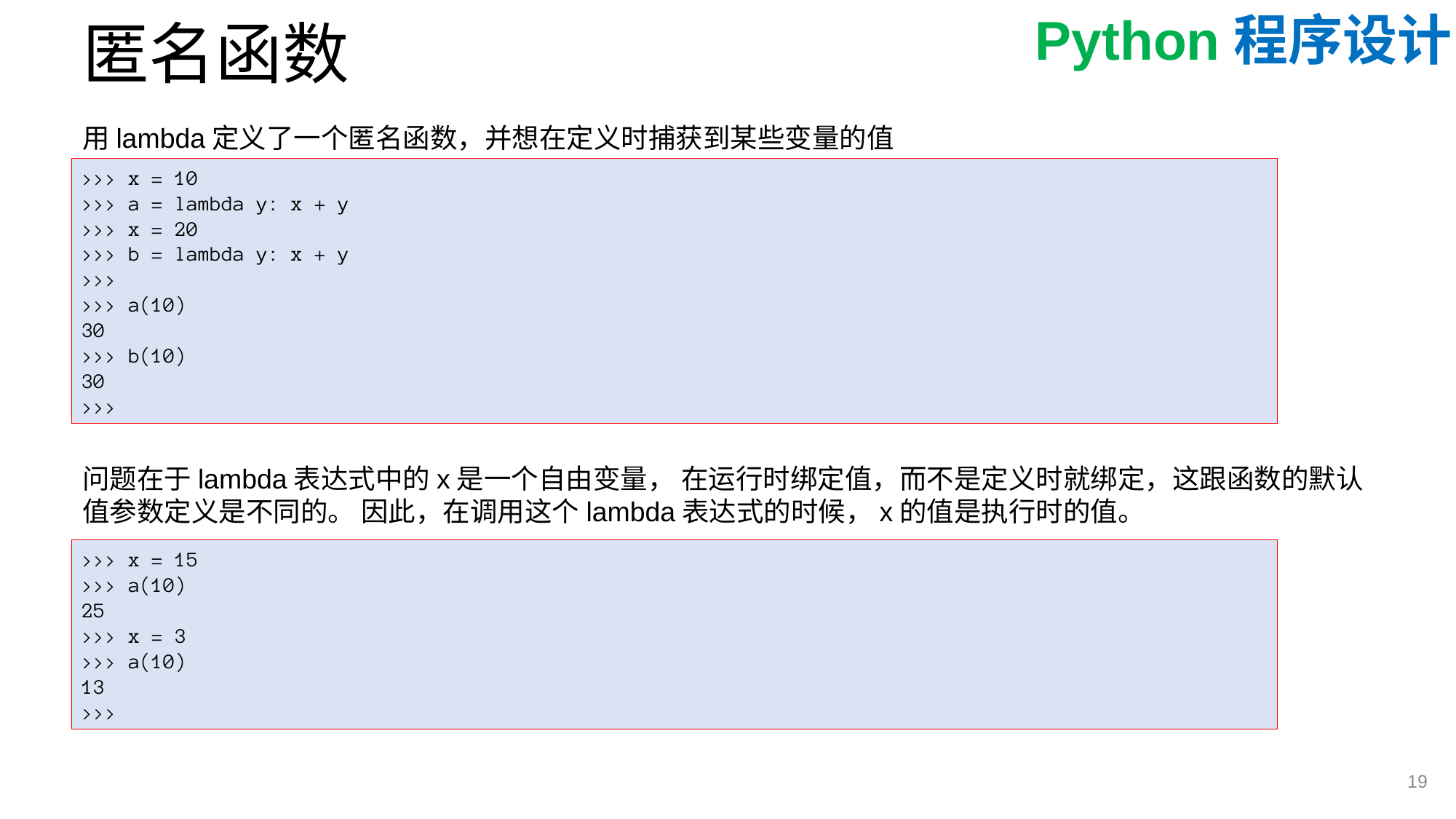

# 匿名函数
用lambda定义了一个匿名函数，并想在定义时捕获到某些变量的值
>>> x = 10
>>> a = lambda y: x + y
>>> x = 20
>>> b = lambda y: x + y
>>>
>>> a(10)
30
>>> b(10)
30
>>>
问题在于lambda表达式中的x是一个自由变量， 在运行时绑定值，而不是定义时就绑定，这跟函数的默认值参数定义是不同的。 因此，在调用这个lambda表达式的时候，x的值是执行时的值。
>>> x = 15
>>> a(10)
25
>>> x = 3
>>> a(10)
13
>>>
19